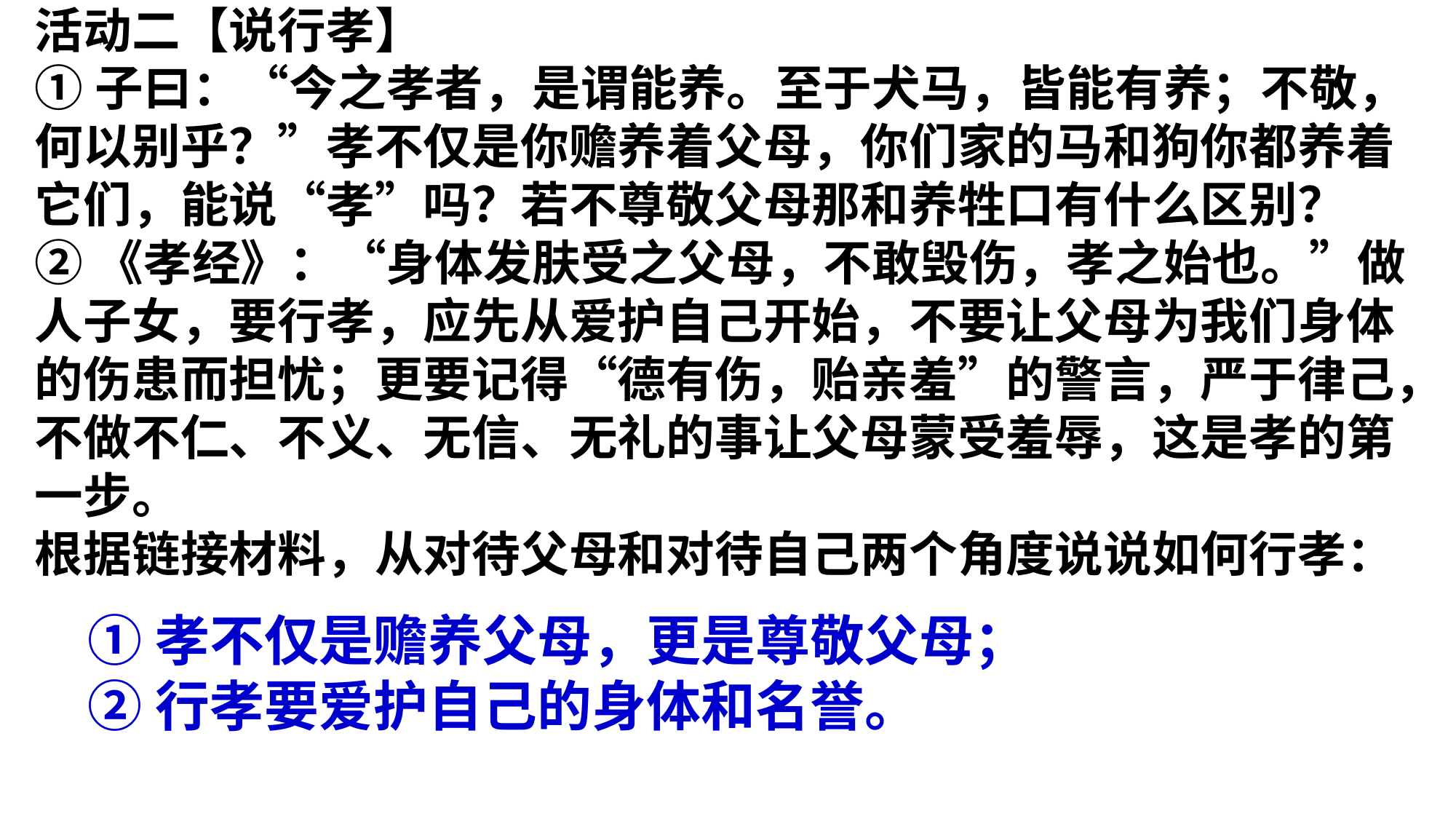

活动二【说行孝】
①子曰：“今之孝者，是谓能养。至于犬马，皆能有养；不敬，何以别乎？”孝不仅是你赡养着父母，你们家的马和狗你都养着它们，能说“孝”吗？若不尊敬父母那和养牲口有什么区别？
②《孝经》：“身体发肤受之父母，不敢毁伤，孝之始也。”做人子女，要行孝，应先从爱护自己开始，不要让父母为我们身体的伤患而担忧；更要记得“德有伤，贻亲羞”的警言，严于律己，不做不仁、不义、无信、无礼的事让父母蒙受羞辱，这是孝的第一步。
根据链接材料，从对待父母和对待自己两个角度说说如何行孝：

①孝不仅是赡养父母，更是尊敬父母；
②行孝要爱护自己的身体和名誉。